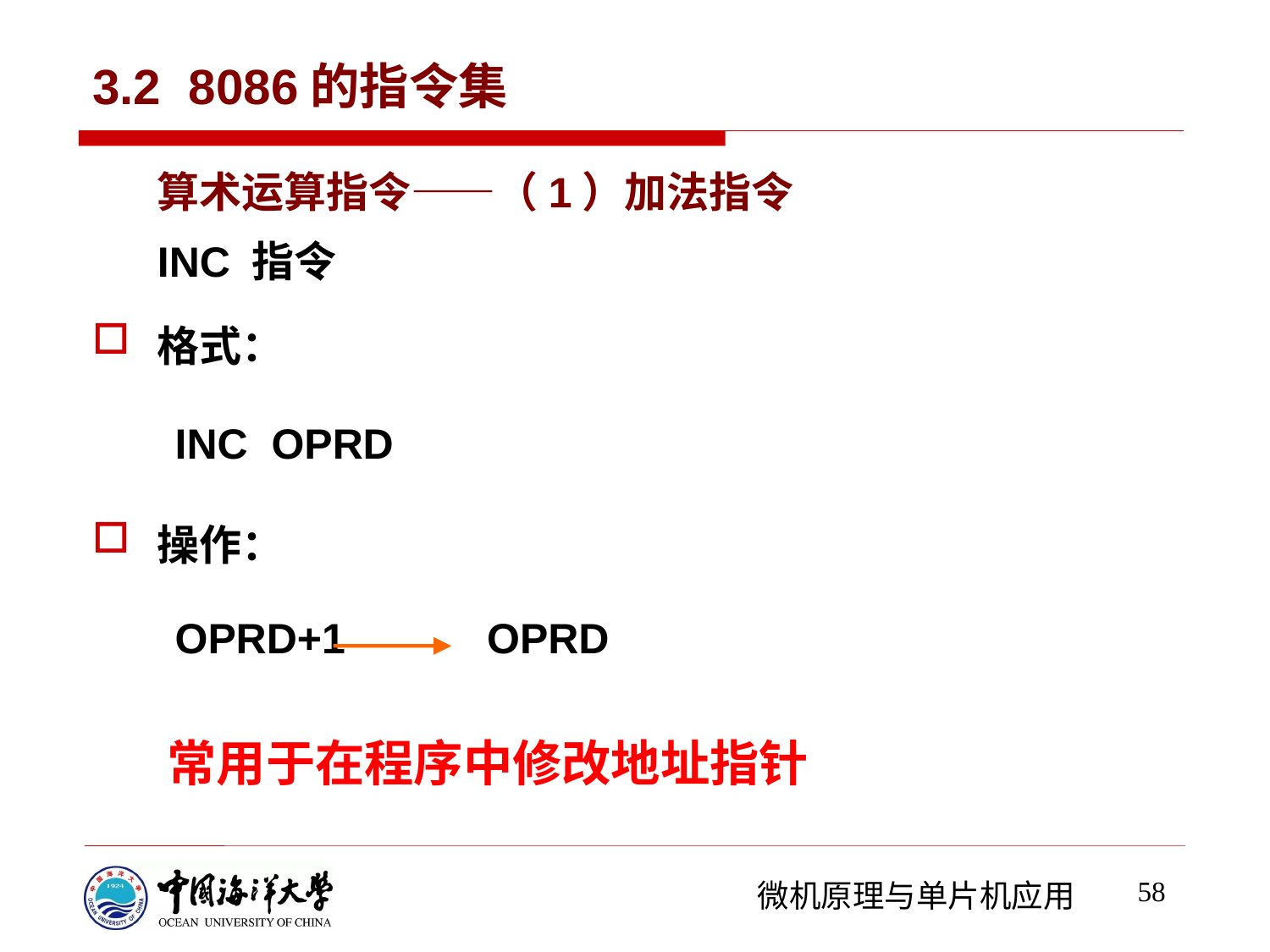

# 3.2  8086的指令集
算术运算指令——（1）加法指令
INC 指令
格式：
       INC  OPRD
操作：
       OPRD+1            OPRD

常用于在程序中修改地址指针
58